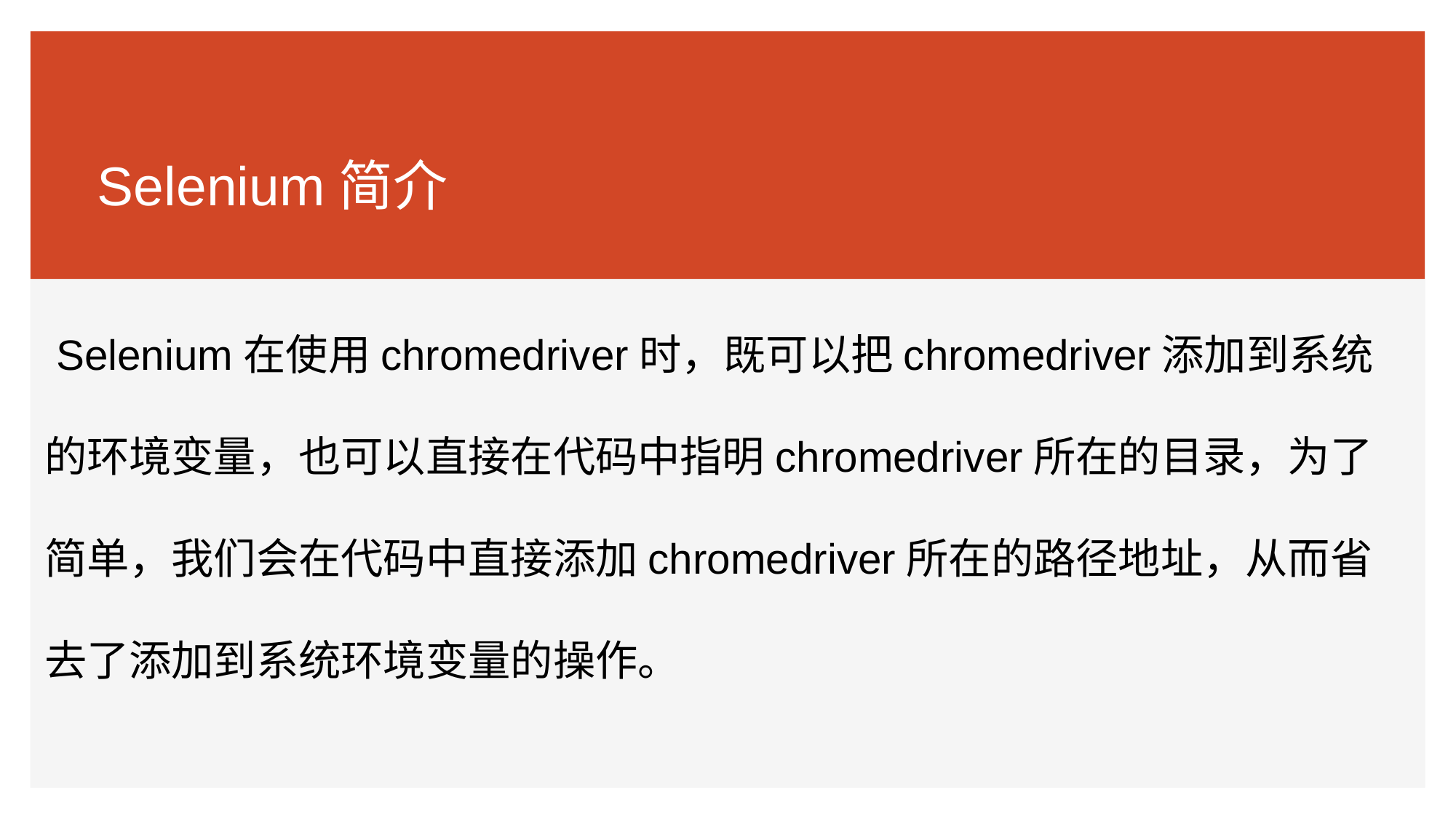

# Selenium简介
 Selenium在使用chromedriver时，既可以把chromedriver添加到系统的环境变量，也可以直接在代码中指明chromedriver所在的目录，为了简单，我们会在代码中直接添加chromedriver所在的路径地址，从而省去了添加到系统环境变量的操作。